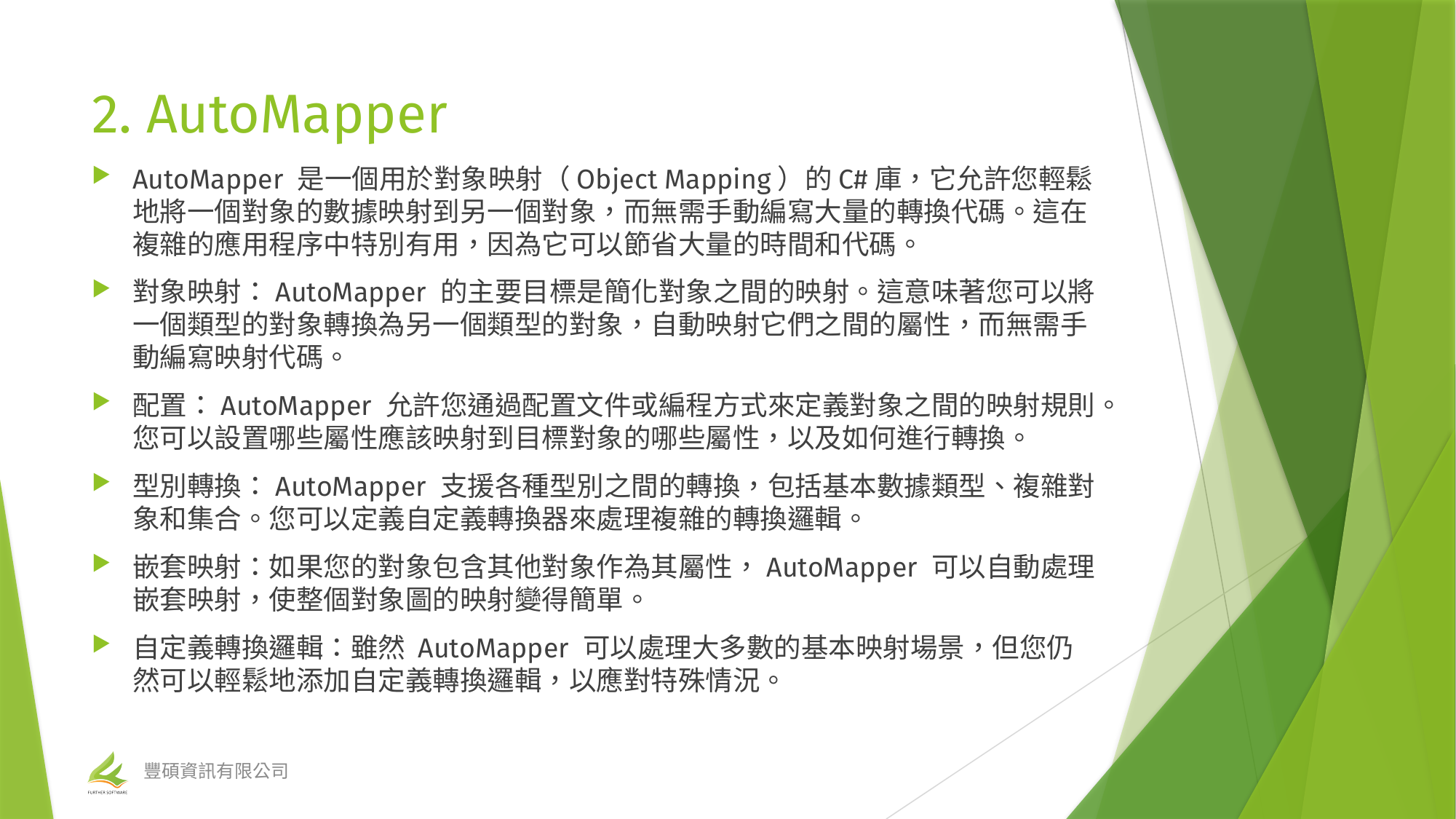

# 2. AutoMapper
AutoMapper 是一個用於對象映射（Object Mapping）的C#庫，它允許您輕鬆地將一個對象的數據映射到另一個對象，而無需手動編寫大量的轉換代碼。這在複雜的應用程序中特別有用，因為它可以節省大量的時間和代碼。
對象映射：AutoMapper 的主要目標是簡化對象之間的映射。這意味著您可以將一個類型的對象轉換為另一個類型的對象，自動映射它們之間的屬性，而無需手動編寫映射代碼。
配置：AutoMapper 允許您通過配置文件或編程方式來定義對象之間的映射規則。您可以設置哪些屬性應該映射到目標對象的哪些屬性，以及如何進行轉換。
型別轉換：AutoMapper 支援各種型別之間的轉換，包括基本數據類型、複雜對象和集合。您可以定義自定義轉換器來處理複雜的轉換邏輯。
嵌套映射：如果您的對象包含其他對象作為其屬性，AutoMapper 可以自動處理嵌套映射，使整個對象圖的映射變得簡單。
自定義轉換邏輯：雖然 AutoMapper 可以處理大多數的基本映射場景，但您仍然可以輕鬆地添加自定義轉換邏輯，以應對特殊情況。
豐碩資訊有限公司